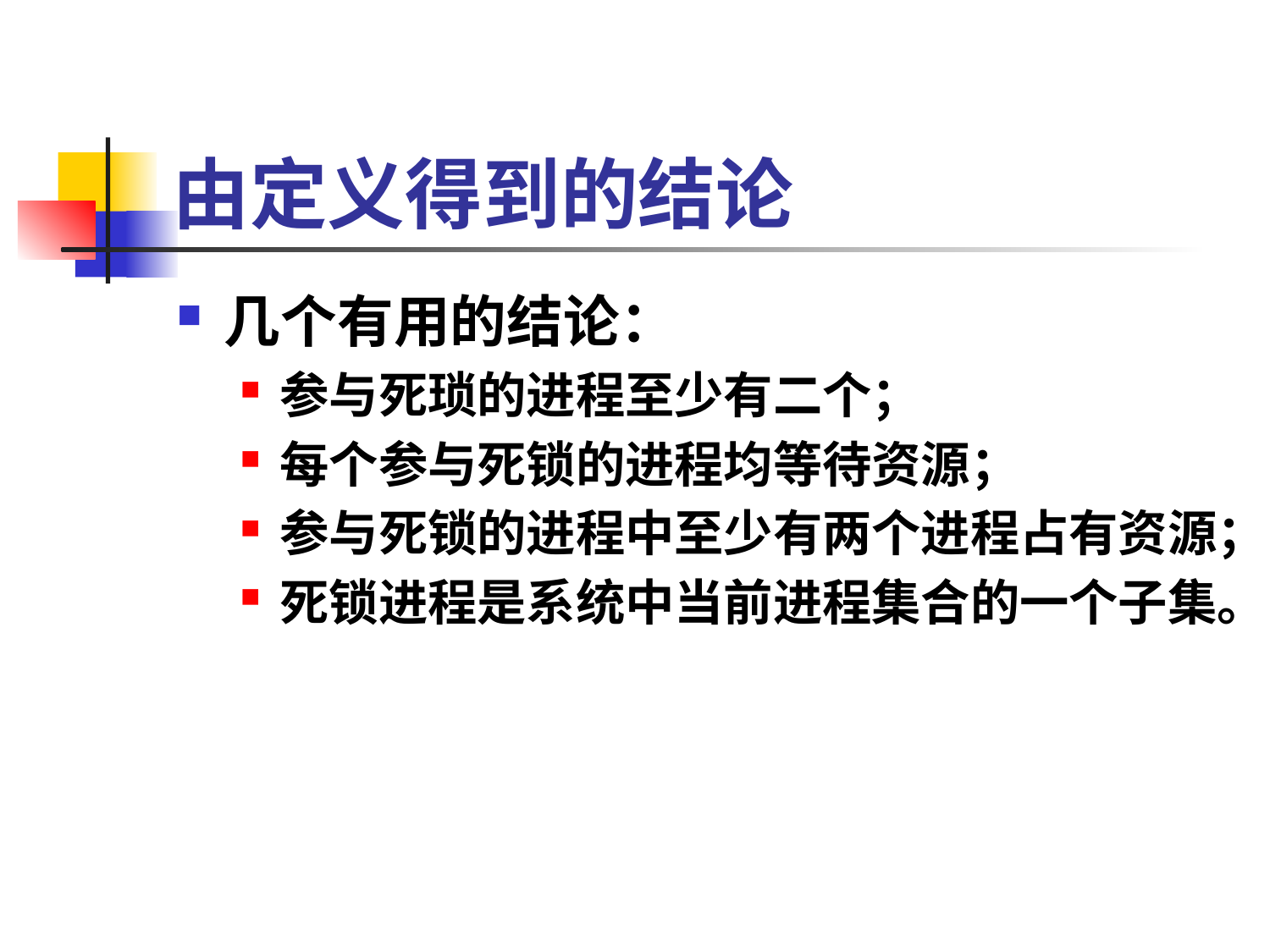

# 由定义得到的结论
几个有用的结论：
参与死琐的进程至少有二个；
每个参与死锁的进程均等待资源；
参与死锁的进程中至少有两个进程占有资源；
死锁进程是系统中当前进程集合的一个子集。